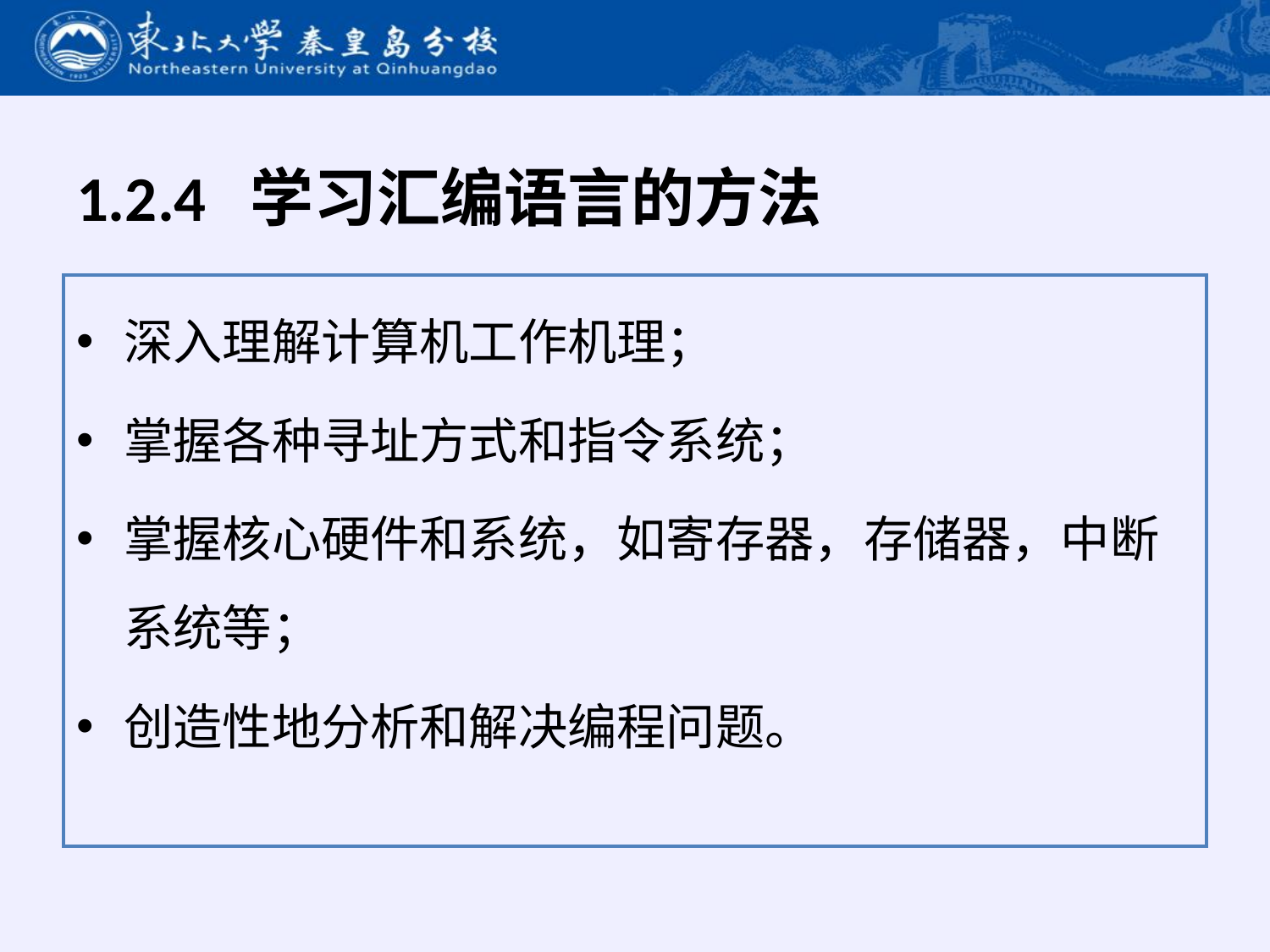

# 1.2.4  学习汇编语言的方法
深入理解计算机工作机理；
掌握各种寻址方式和指令系统；
掌握核心硬件和系统，如寄存器，存储器，中断系统等；
创造性地分析和解决编程问题。